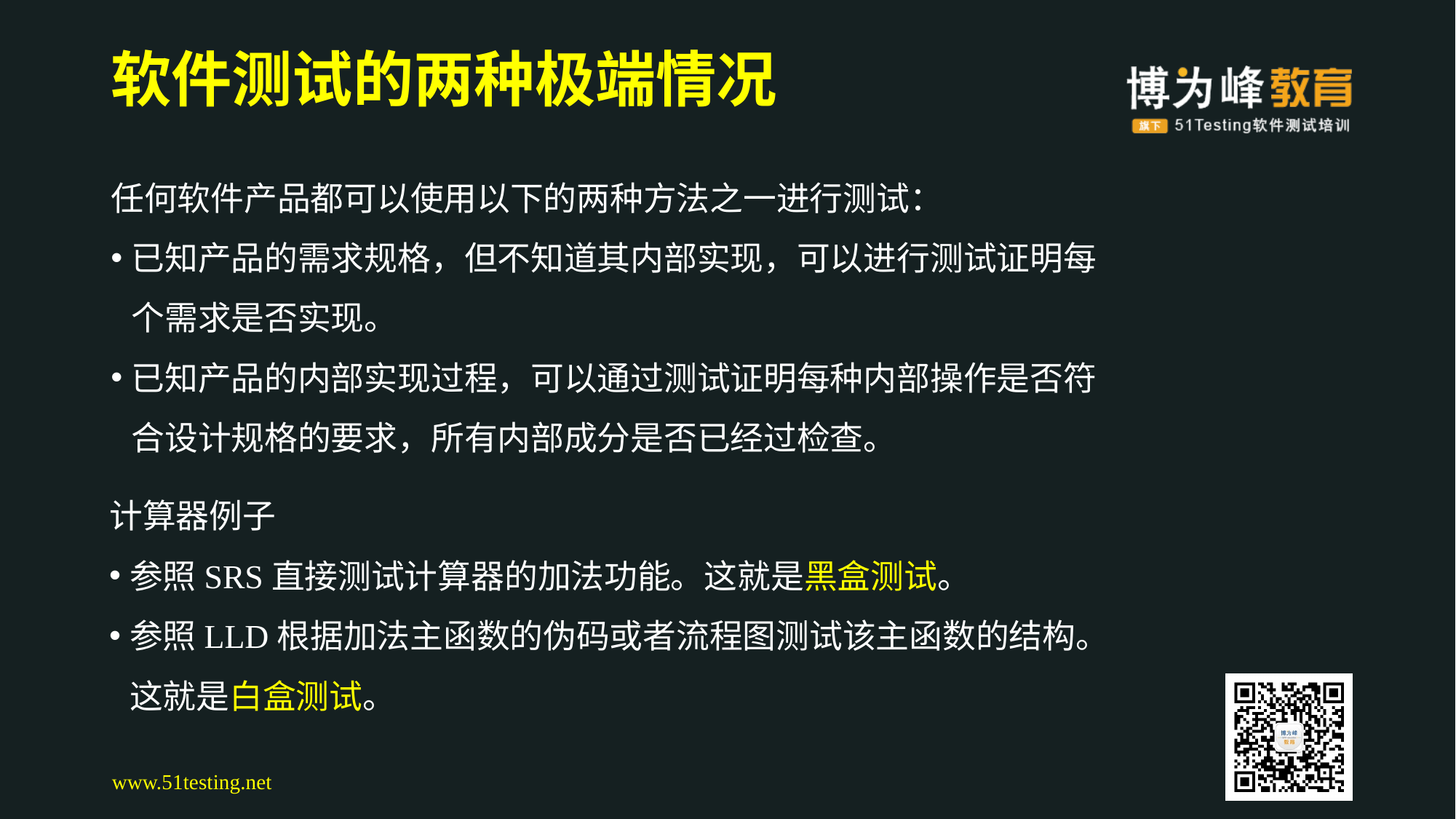

# 软件测试的两种极端情况
任何软件产品都可以使用以下的两种方法之一进行测试：
已知产品的需求规格，但不知道其内部实现，可以进行测试证明每个需求是否实现。
已知产品的内部实现过程，可以通过测试证明每种内部操作是否符合设计规格的要求，所有内部成分是否已经过检查。
计算器例子
参照SRS直接测试计算器的加法功能。这就是黑盒测试。
参照LLD根据加法主函数的伪码或者流程图测试该主函数的结构。这就是白盒测试。